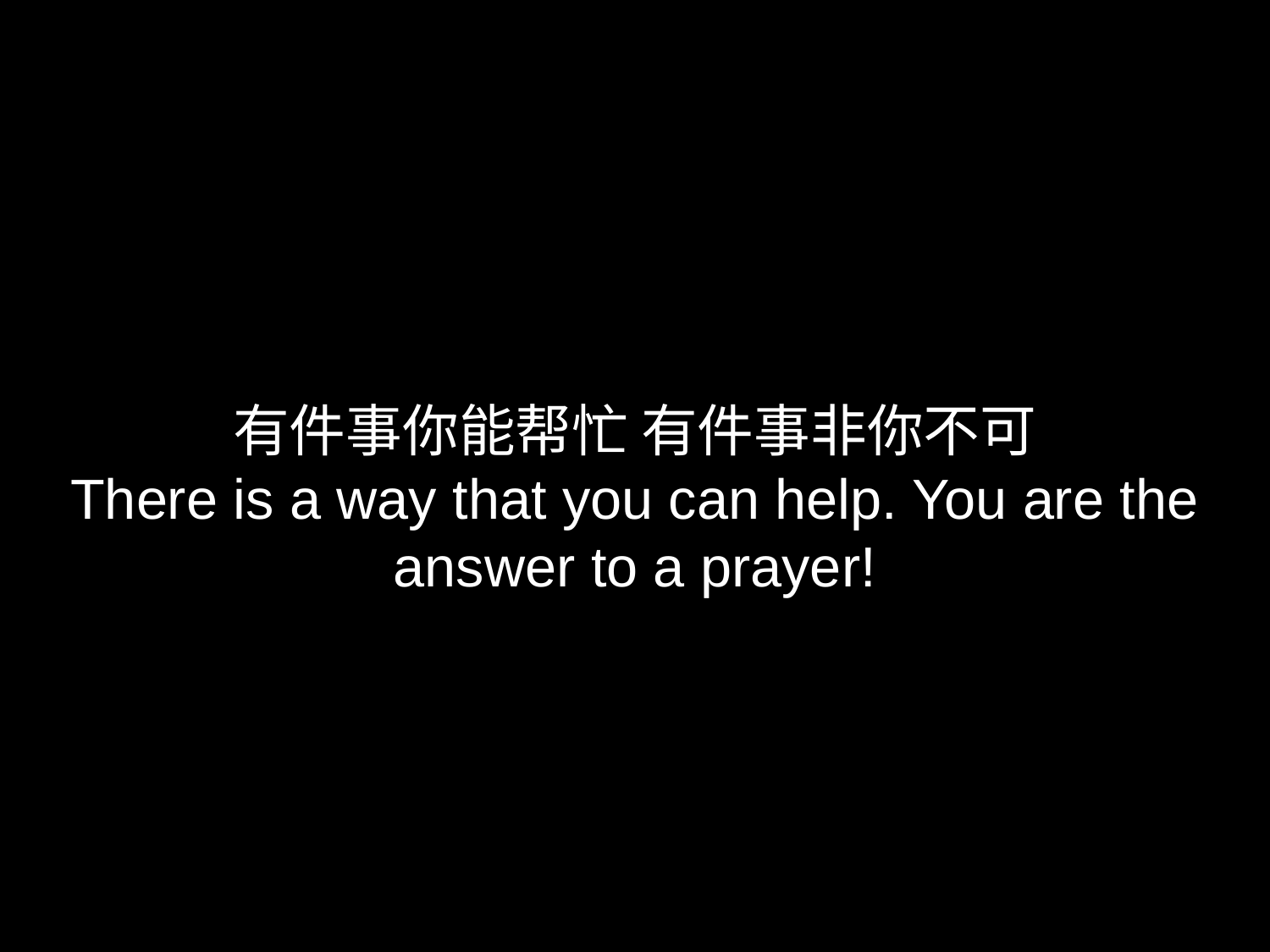

有件事你能帮忙 有件事非你不可
There is a way that you can help. You are the answer to a prayer!